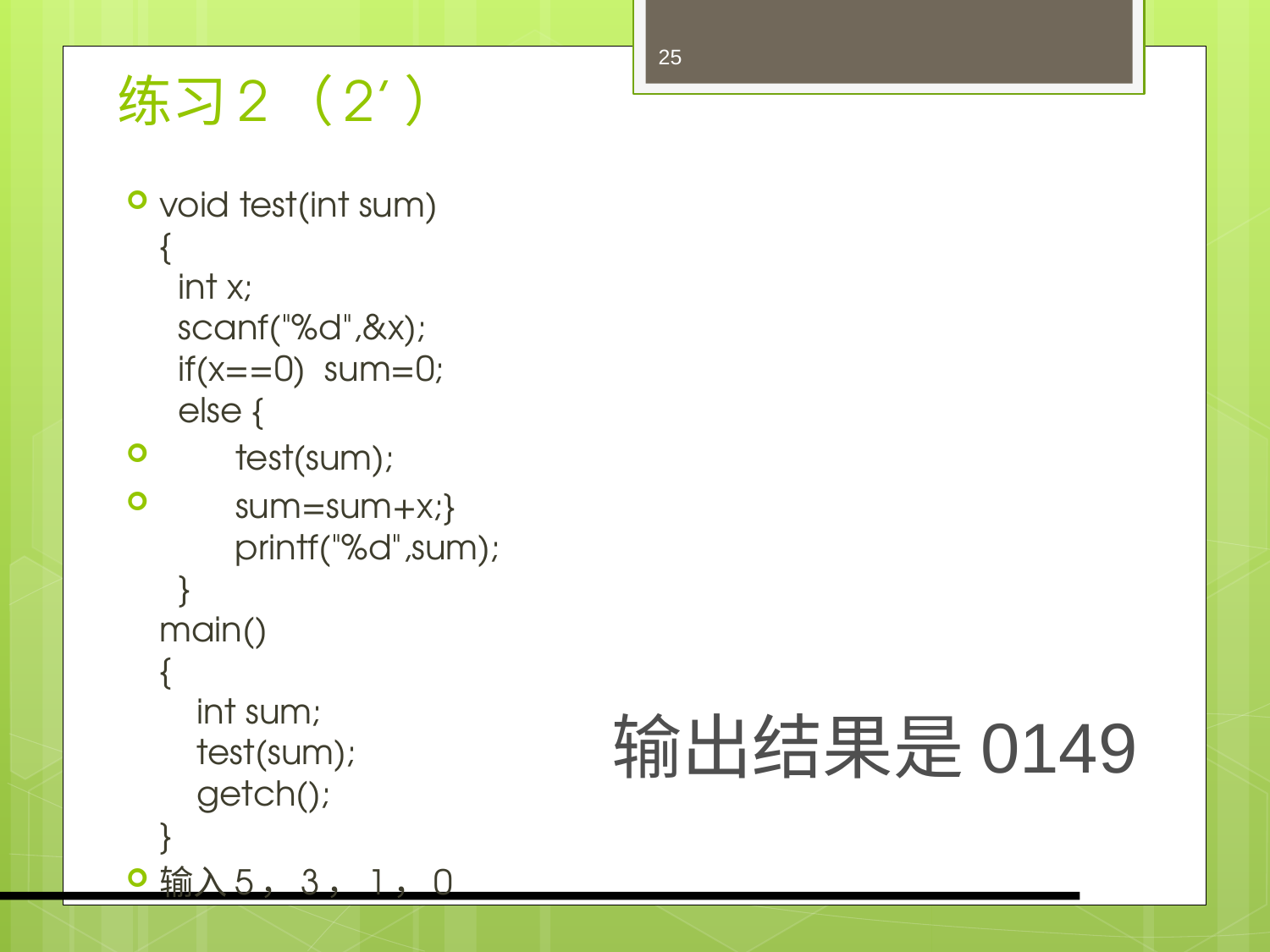

25
# 练习2（2’）
void test(int sum)
{
  int x;
  scanf("%d",&x);
  if(x==0)  sum=0;
  else {
        test(sum);
        sum=sum+x;}
        printf("%d",sum);
  }
main()
{
    int sum;
    test(sum);
    getch();
}
输入5，3，1，0
输出结果是0149